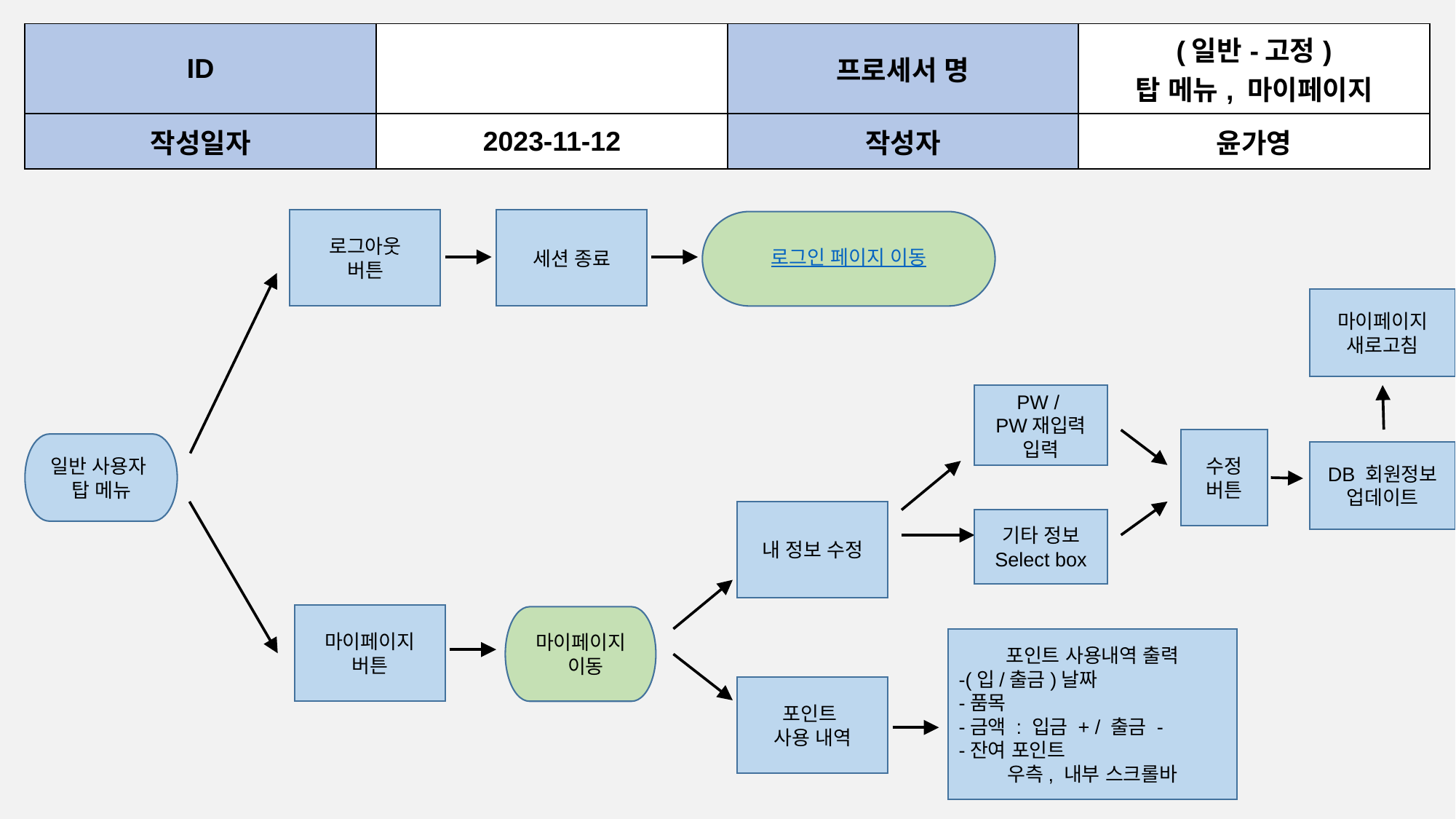

| ID |  | 프로세서 명 | (일반-고정) 탑 메뉴, 마이페이지 |
| --- | --- | --- | --- |
| 작성일자 | 2023-11-12 | 작성자 | 윤가영 |
로그아웃
버튼
세션 종료
로그인 페이지 이동
마이페이지
새로고침
PW /
PW재입력
입력
수정
버튼
일반 사용자
탑 메뉴
DB 회원정보
업데이트
내 정보 수정
기타 정보
Select box
마이페이지
버튼
마이페이지
 이동
포인트 사용내역 출력
-(입/출금)날짜
-품목
-금액 : 입금 + / 출금 -
-잔여 포인트
우측, 내부 스크롤바
포인트
사용 내역